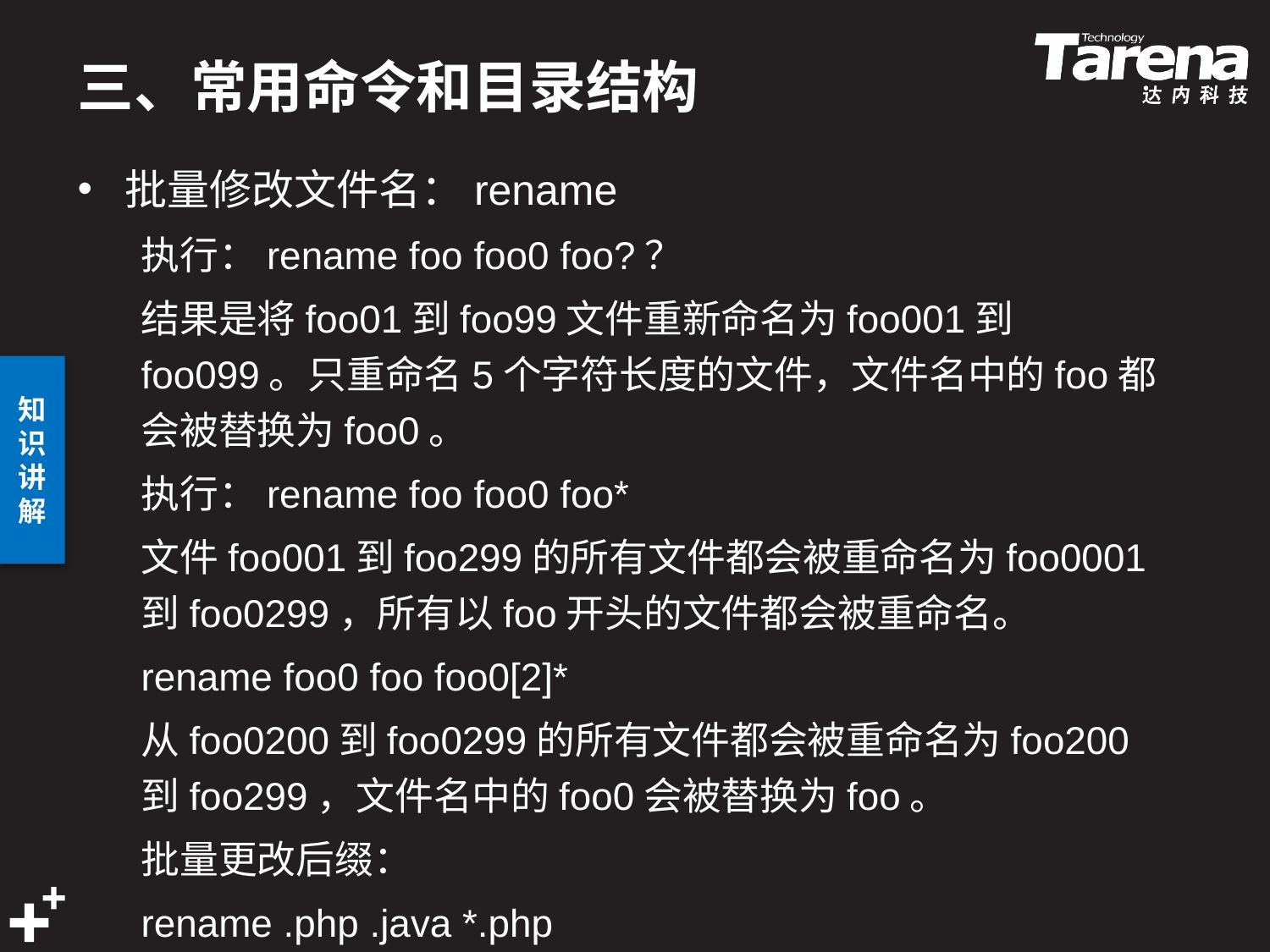

# 三、常用命令和目录结构
批量修改文件名：rename
执行：rename foo foo0 foo?？
结果是将foo01到foo99文件重新命名为foo001到foo099。只重命名5个字符长度的文件，文件名中的foo都会被替换为foo0。
执行：rename foo foo0 foo*
文件foo001到foo299的所有文件都会被重命名为foo0001到foo0299，所有以foo开头的文件都会被重命名。
rename foo0 foo foo0[2]*
从foo0200到foo0299的所有文件都会被重命名为foo200到foo299，文件名中的foo0会被替换为foo。
批量更改后缀：
rename .php .java *.php